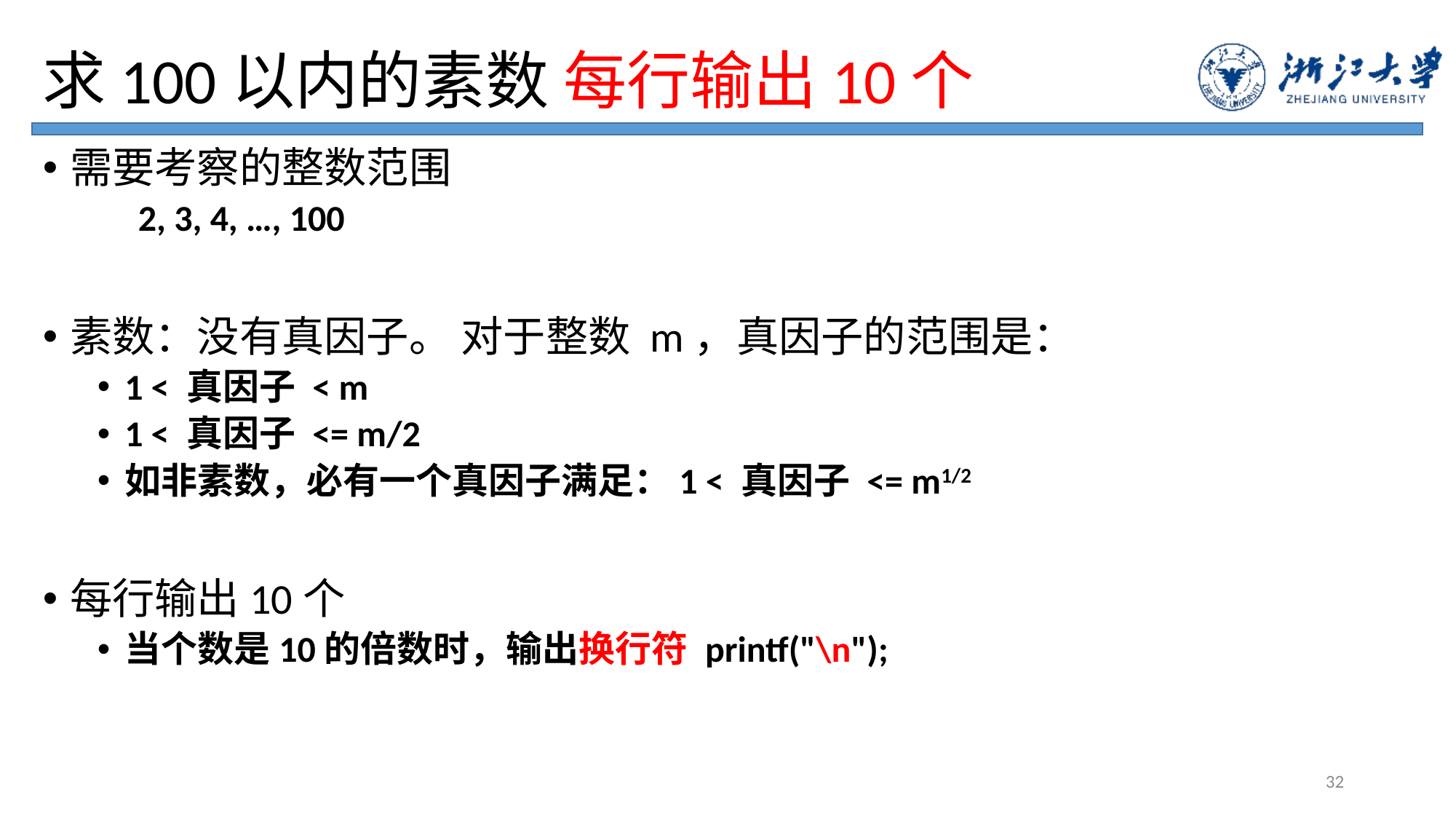

# 求100以内的素数 每行输出10个
需要考察的整数范围
     2, 3, 4, …, 100

素数：没有真因子。 对于整数 m，真因子的范围是：
1 < 真因子 < m
1 < 真因子 <= m/2
如非素数，必有一个真因子满足：1 < 真因子 <= m1/2

每行输出10个
当个数是10的倍数时，输出换行符 printf("\n");
32